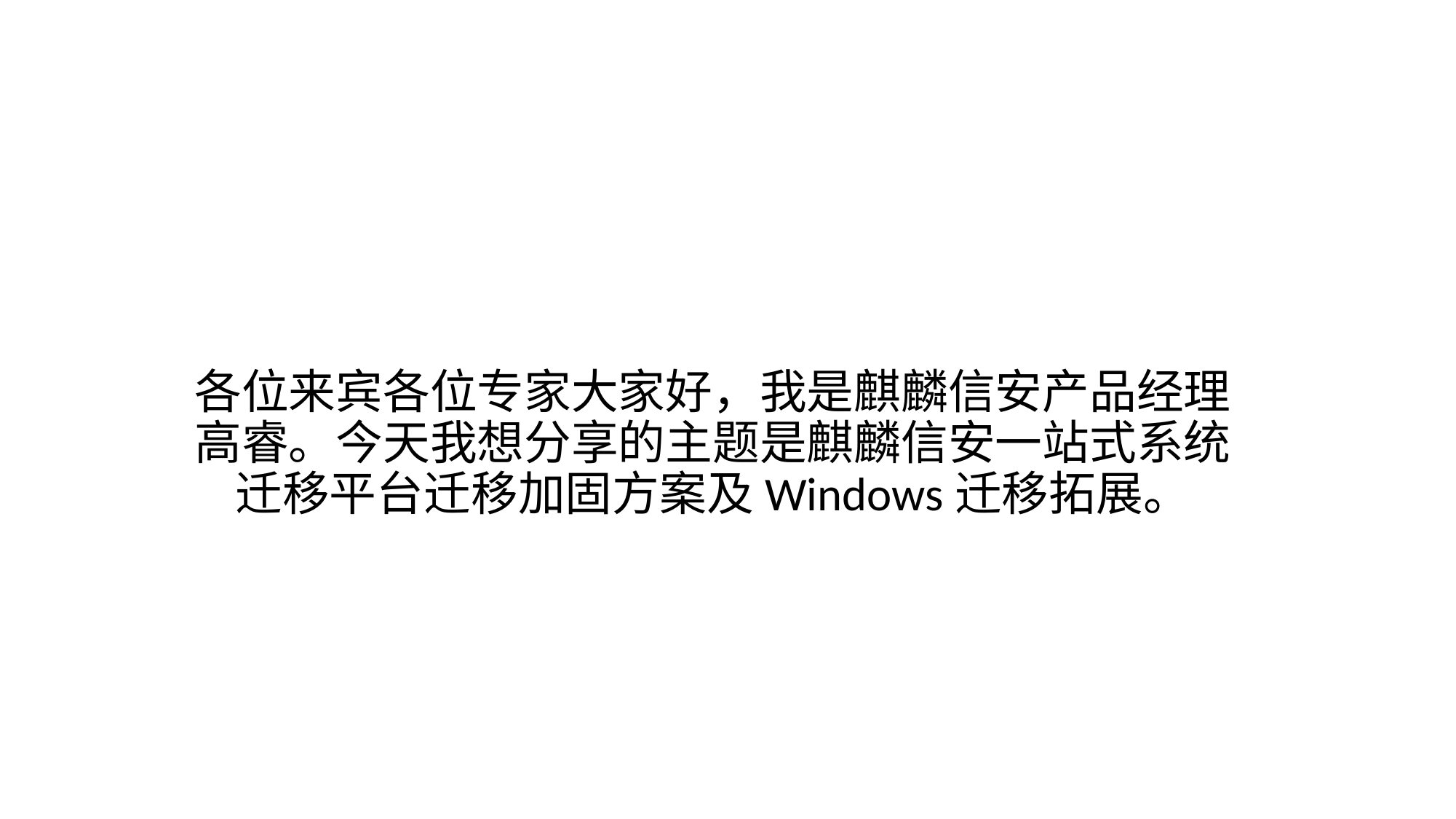

各位来宾各位专家大家好，我是麒麟信安产品经理高睿。今天我想分享的主题是麒麟信安一站式系统迁移平台迁移加固方案及Windows迁移拓展。